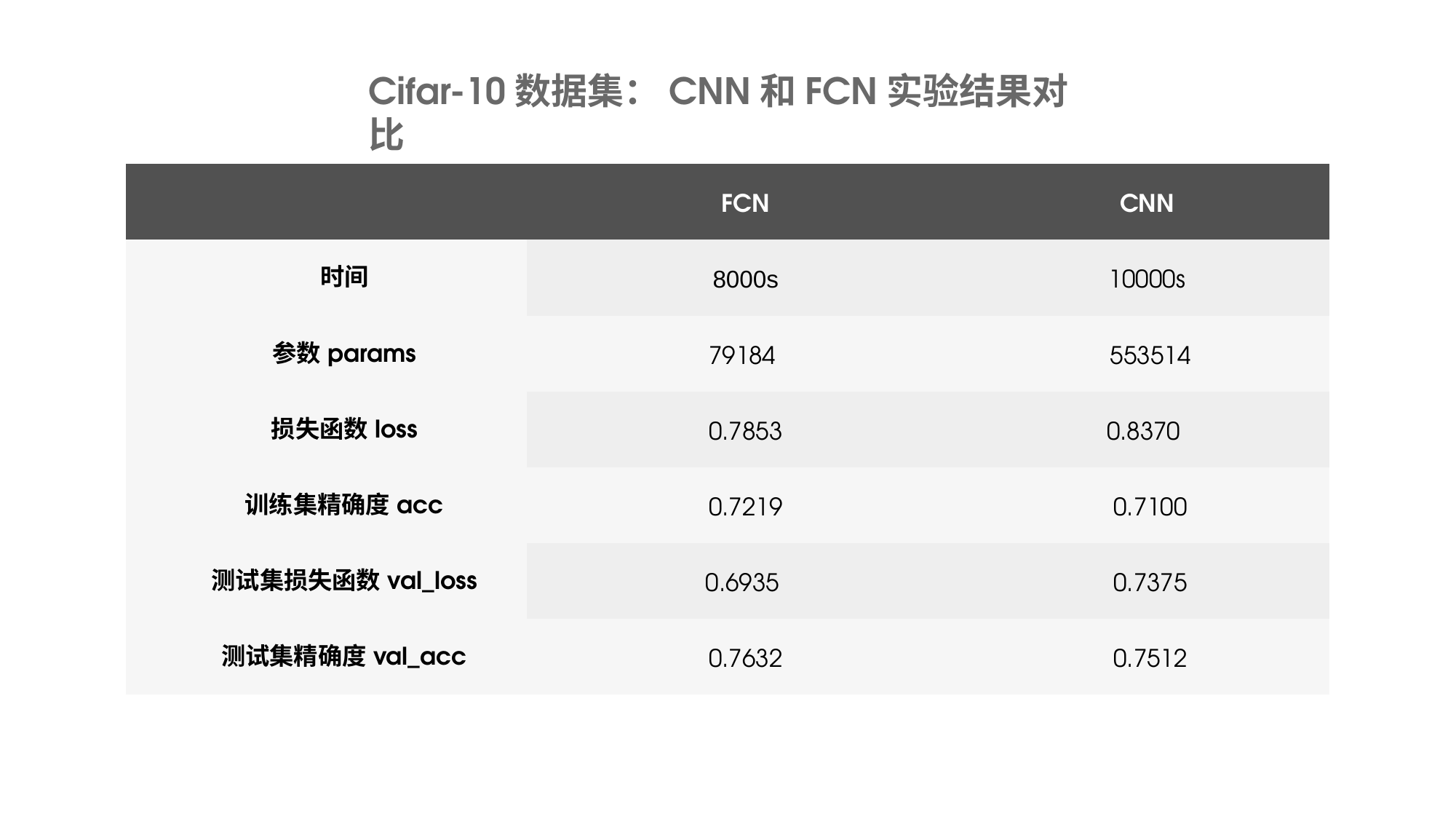

Cifar-10数据集：CNN和FCN实验结果对比
|  | FCN | CNN |
| --- | --- | --- |
| 时间 | 8000s | 10000s |
| 参数params | 79184 | 553514 |
| 损失函数loss | 0.7853 | 0.8370 |
| 训练集精确度acc | 0.7219 | 0.7100 |
| 测试集损失函数val\_loss | 0.6935 | 0.7375 |
| 测试集精确度val\_acc | 0.7632 | 0.7512 |